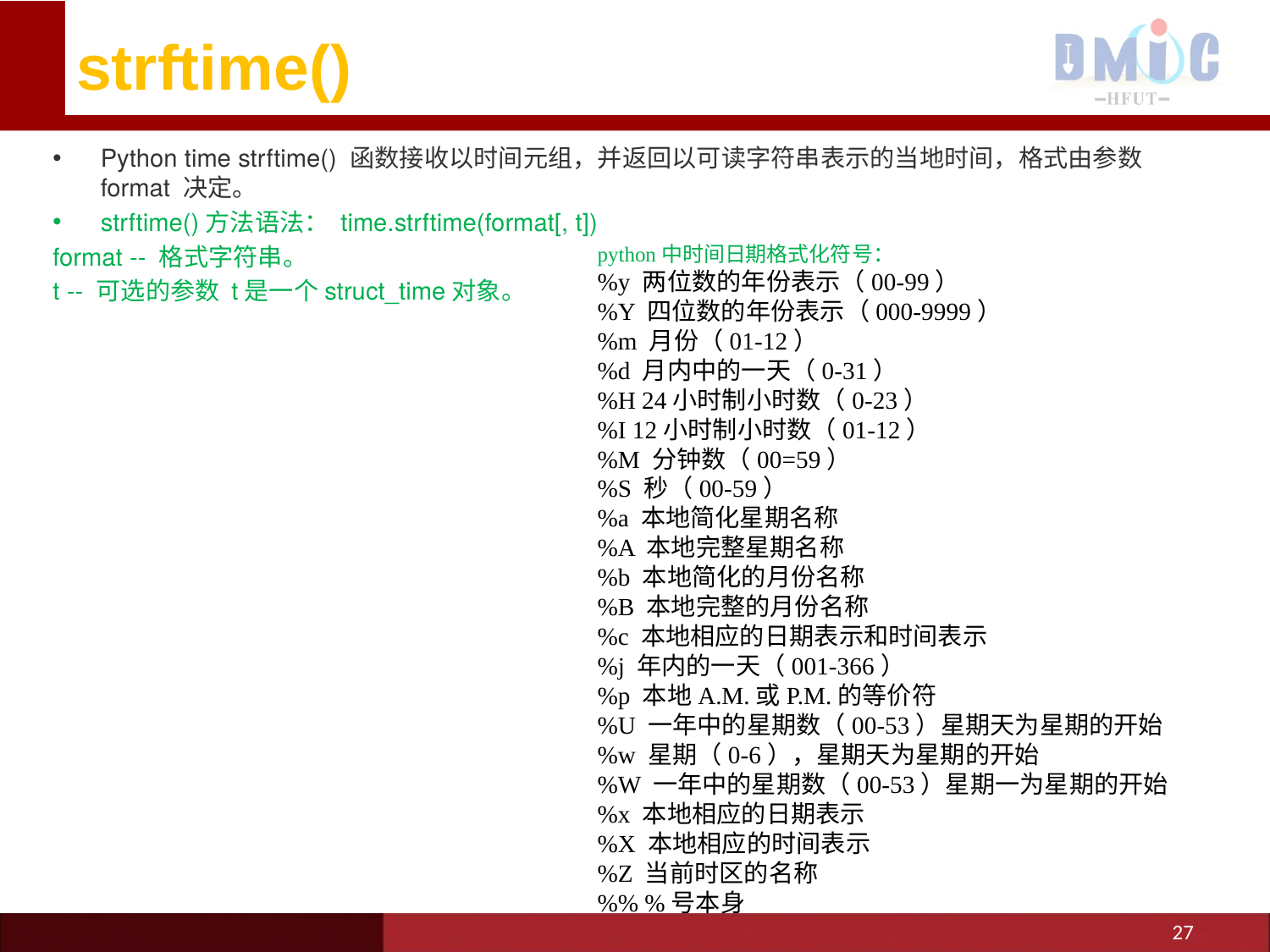

# strftime()
Python time strftime() 函数接收以时间元组，并返回以可读字符串表示的当地时间，格式由参数 format 决定。
strftime()方法语法： time.strftime(format[, t])
format -- 格式字符串。
t -- 可选的参数 t是一个struct_time对象。

python中时间日期格式化符号：
%y 两位数的年份表示（00-99）
%Y 四位数的年份表示（000-9999）
%m 月份（01-12）
%d 月内中的一天（0-31）
%H 24小时制小时数（0-23）
%I 12小时制小时数（01-12）
%M 分钟数（00=59）
%S 秒（00-59）
%a 本地简化星期名称
%A 本地完整星期名称
%b 本地简化的月份名称
%B 本地完整的月份名称
%c 本地相应的日期表示和时间表示
%j 年内的一天（001-366）
%p 本地A.M.或P.M.的等价符
%U 一年中的星期数（00-53）星期天为星期的开始
%w 星期（0-6），星期天为星期的开始
%W 一年中的星期数（00-53）星期一为星期的开始
%x 本地相应的日期表示
%X 本地相应的时间表示
%Z 当前时区的名称
%% %号本身
27